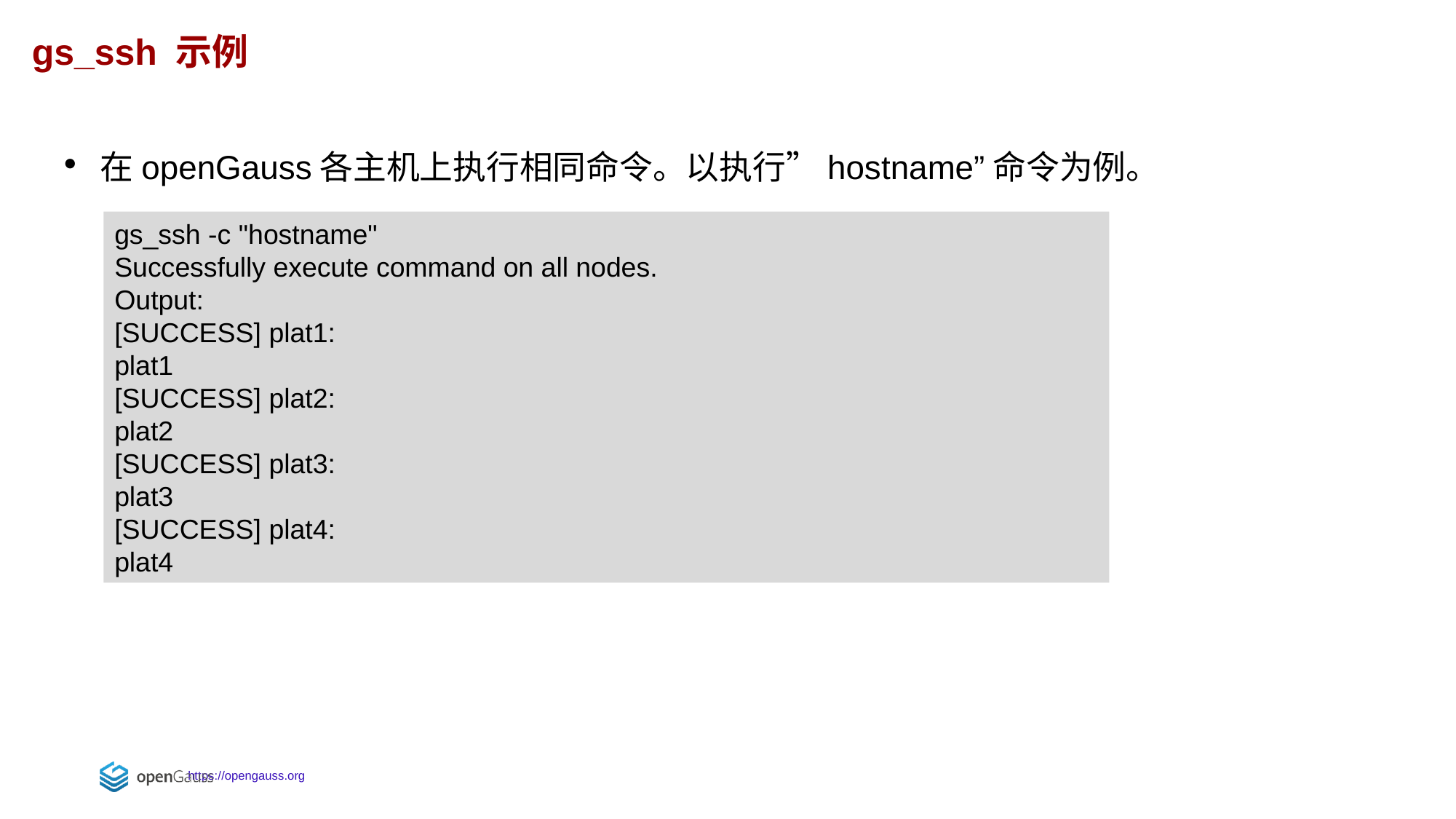

gs_ssh 示例
在openGauss各主机上执行相同命令。以执行”hostname”命令为例。

gs_ssh -c "hostname"
Successfully execute command on all nodes.
Output:
[SUCCESS] plat1:
plat1
[SUCCESS] plat2:
plat2
[SUCCESS] plat3:
plat3
[SUCCESS] plat4:
plat4